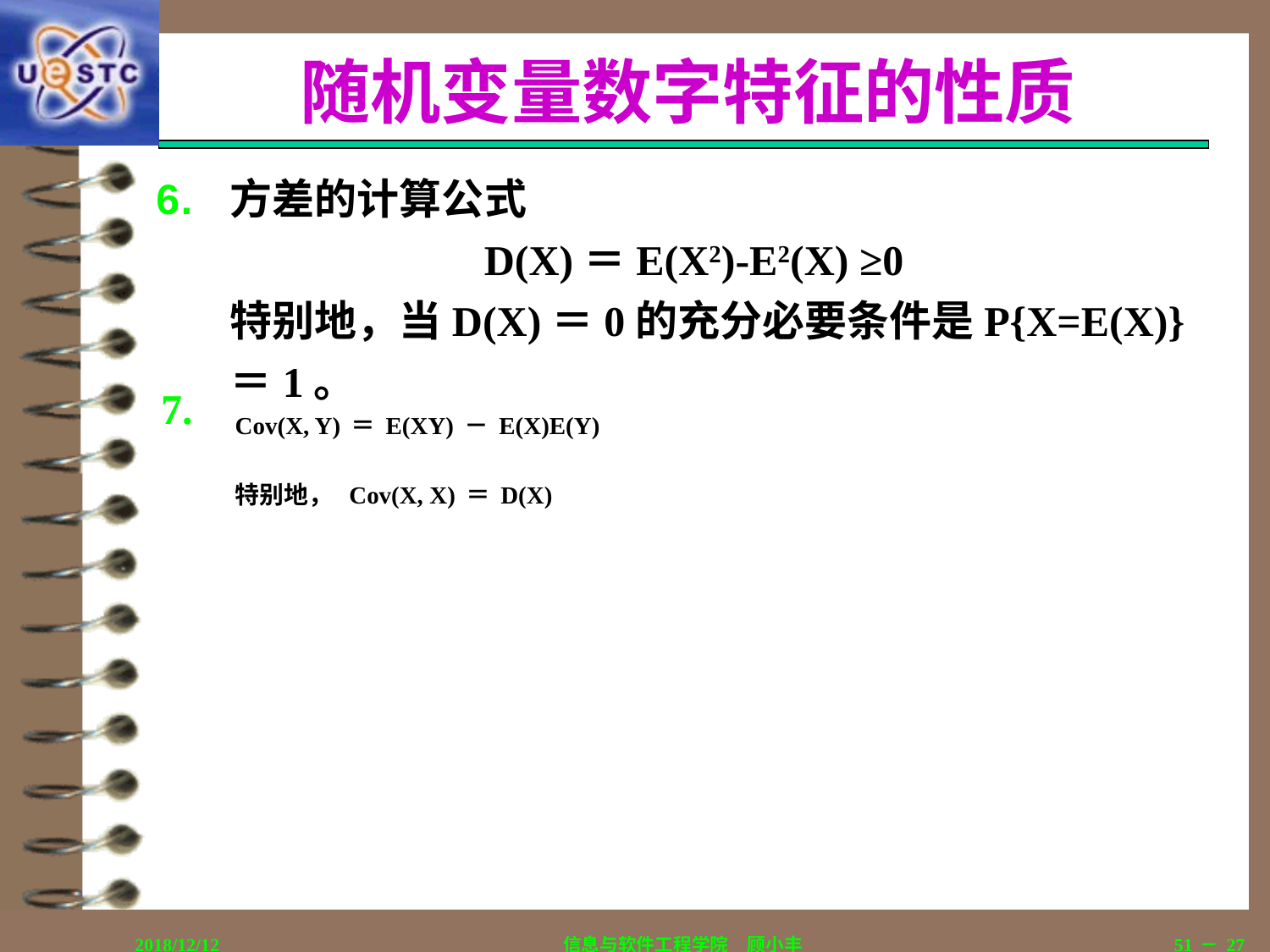

# 随机变量数字特征的性质
方差的计算公式
			D(X)＝E(X2)-E2(X) ≥0
	特别地，当D(X)＝0的充分必要条件是P{X=E(X)}＝1。
Cov(X, Y)＝E(XY)－E(X)E(Y)
	特别地， Cov(X, X)＝D(X)
2018/12/12
信息与软件工程学院　顾小丰
51－27